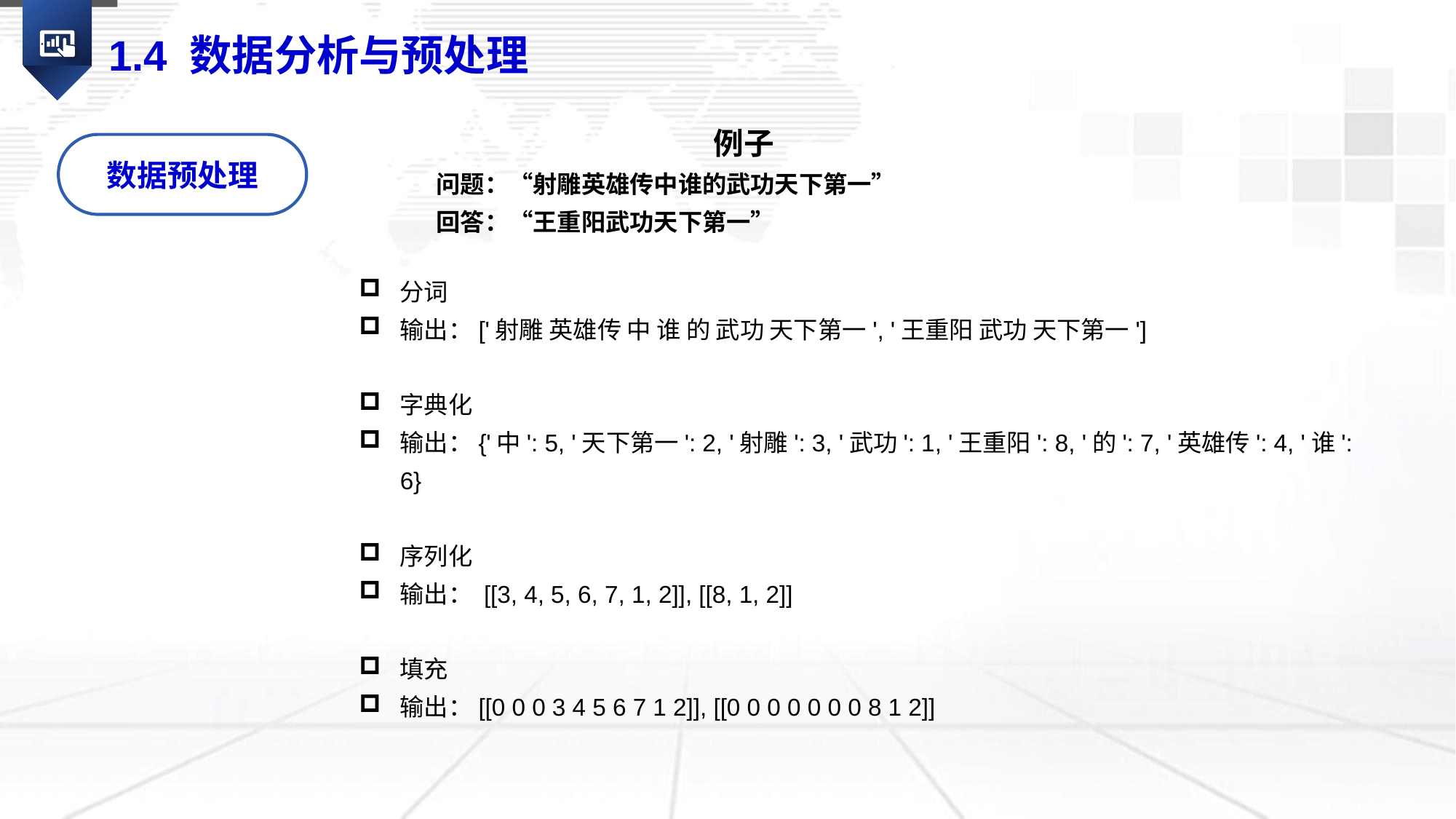

1.4 数据分析与预处理

例子
问题：“射雕英雄传中谁的武功天下第一”
回答：“王重阳武功天下第一”
数据预处理
分词
输出：['射雕 英雄传 中 谁 的 武功 天下第一', '王重阳 武功 天下第一']

字典化
输出：{'中': 5, '天下第一': 2, '射雕': 3, '武功': 1, '王重阳': 8, '的': 7, '英雄传': 4, '谁': 6}

序列化
输出： [[3, 4, 5, 6, 7, 1, 2]], [[8, 1, 2]]

填充
输出：[[0 0 0 3 4 5 6 7 1 2]], [[0 0 0 0 0 0 0 8 1 2]]